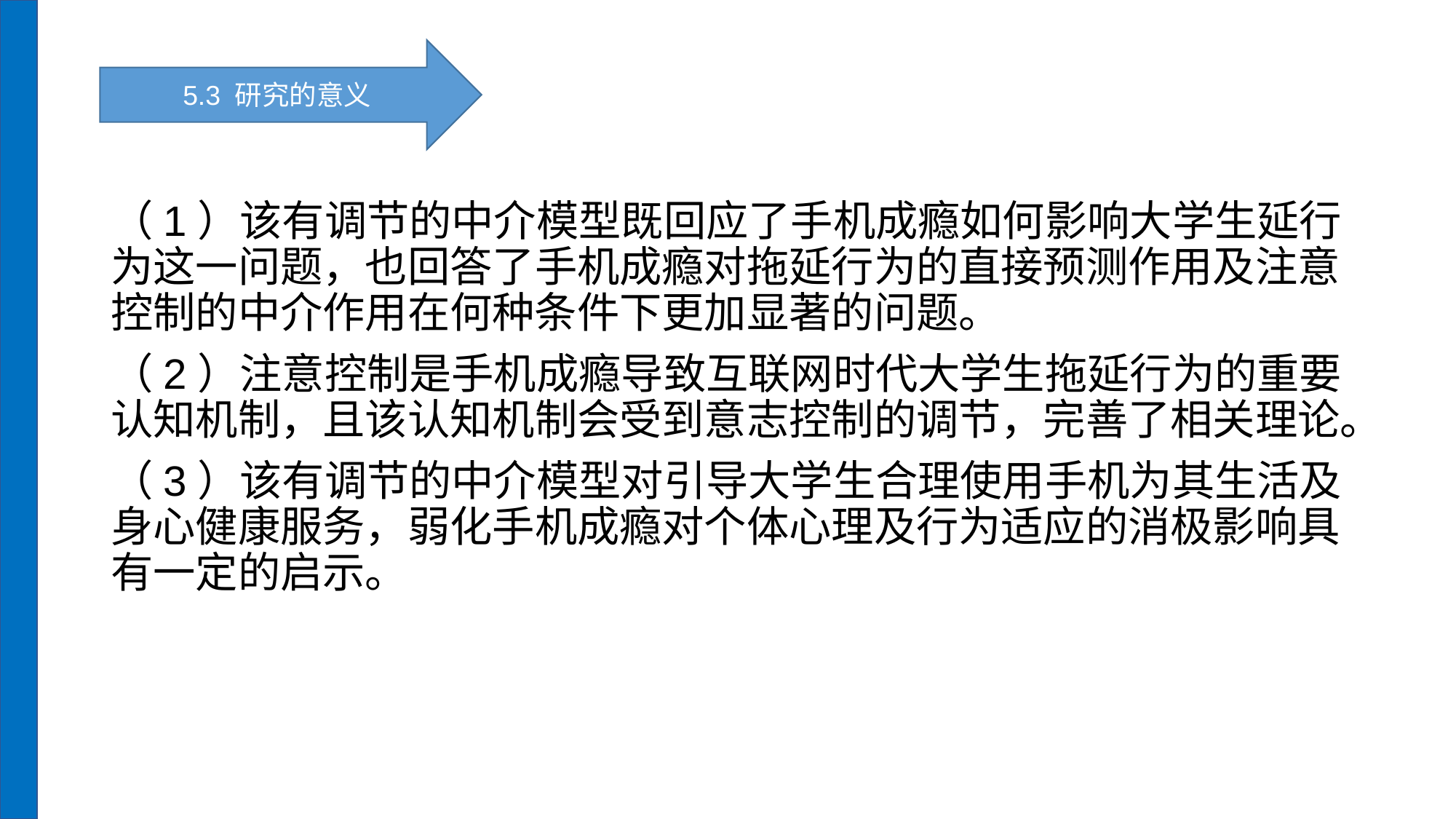

5.3 研究的意义
（1）该有调节的中介模型既回应了手机成瘾如何影响大学生延行为这一问题，也回答了手机成瘾对拖延行为的直接预测作用及注意控制的中介作用在何种条件下更加显著的问题。
（2）注意控制是手机成瘾导致互联网时代大学生拖延行为的重要认知机制，且该认知机制会受到意志控制的调节，完善了相关理论。
（3）该有调节的中介模型对引导大学生合理使用手机为其生活及身心健康服务，弱化手机成瘾对个体心理及行为适应的消极影响具有一定的启示。